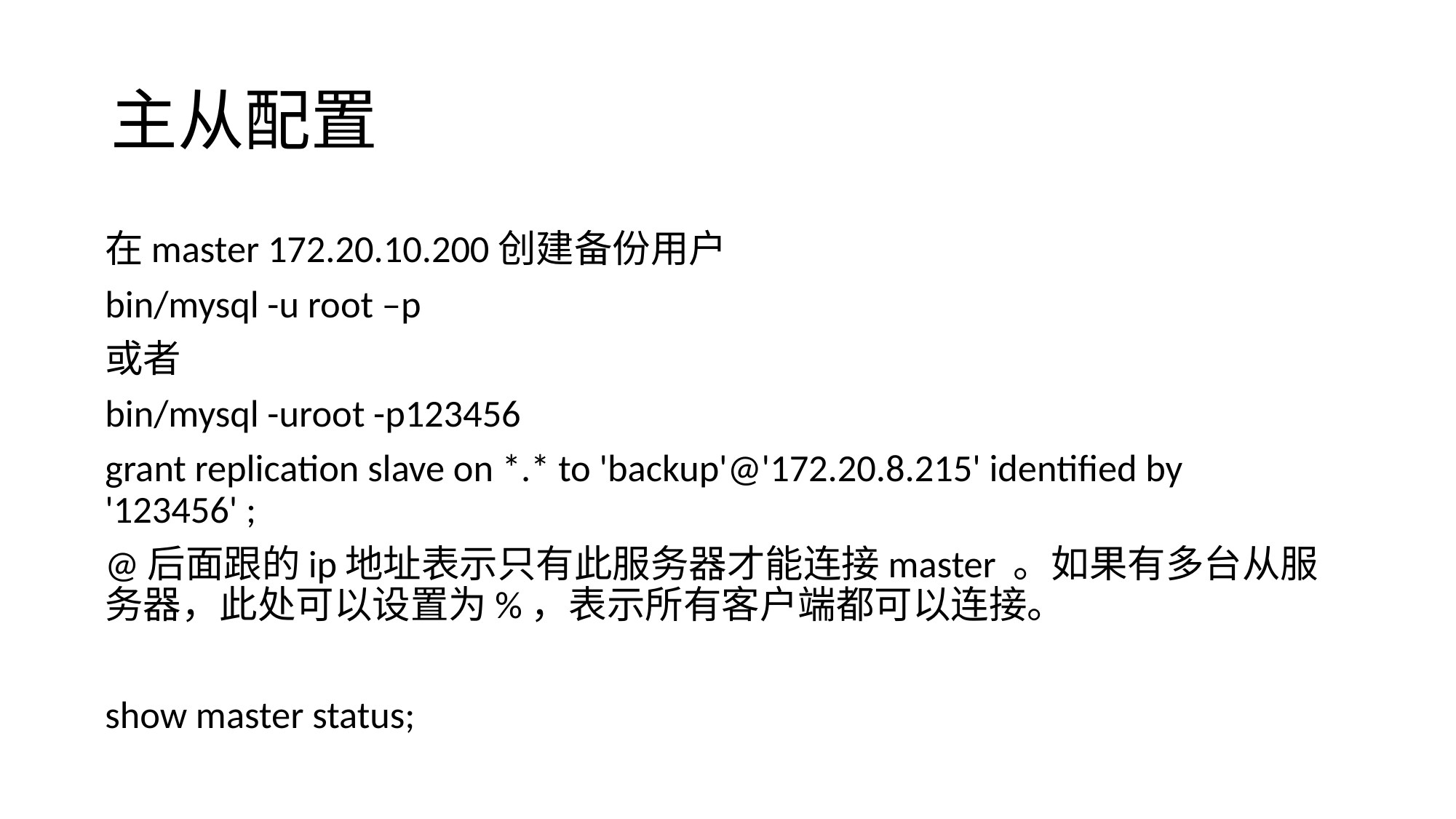

# 主从配置
在master 172.20.10.200创建备份用户
bin/mysql -u root –p
或者
bin/mysql -uroot -p123456
grant replication slave on *.* to 'backup'@'172.20.8.215' identified by '123456' ;
@后面跟的ip地址表示只有此服务器才能连接master 。如果有多台从服务器，此处可以设置为%，表示所有客户端都可以连接。

show master status;